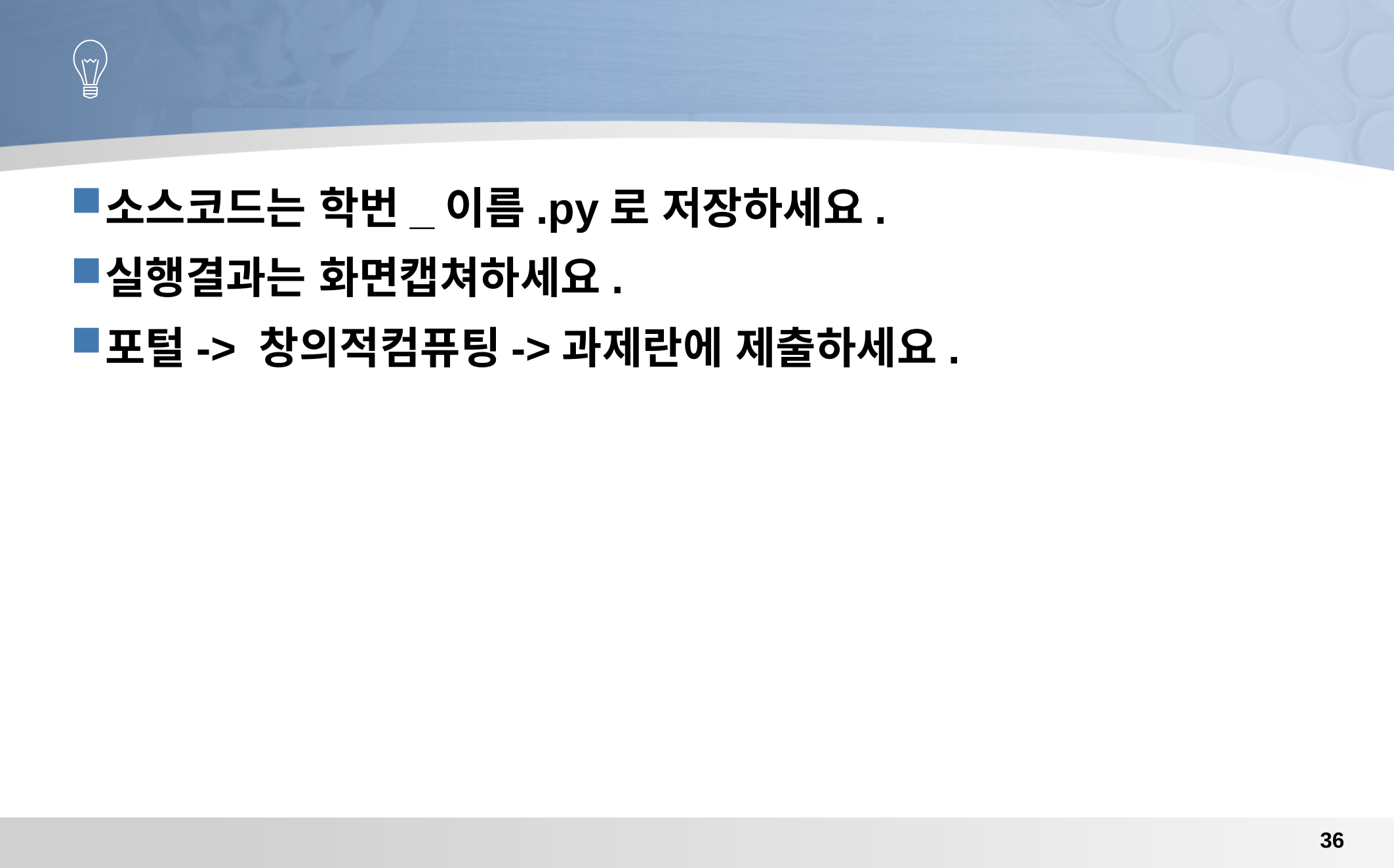

#
소스코드는 학번_이름.py로 저장하세요.
실행결과는 화면캡쳐하세요.
포털-> 창의적컴퓨팅->과제란에 제출하세요.

36